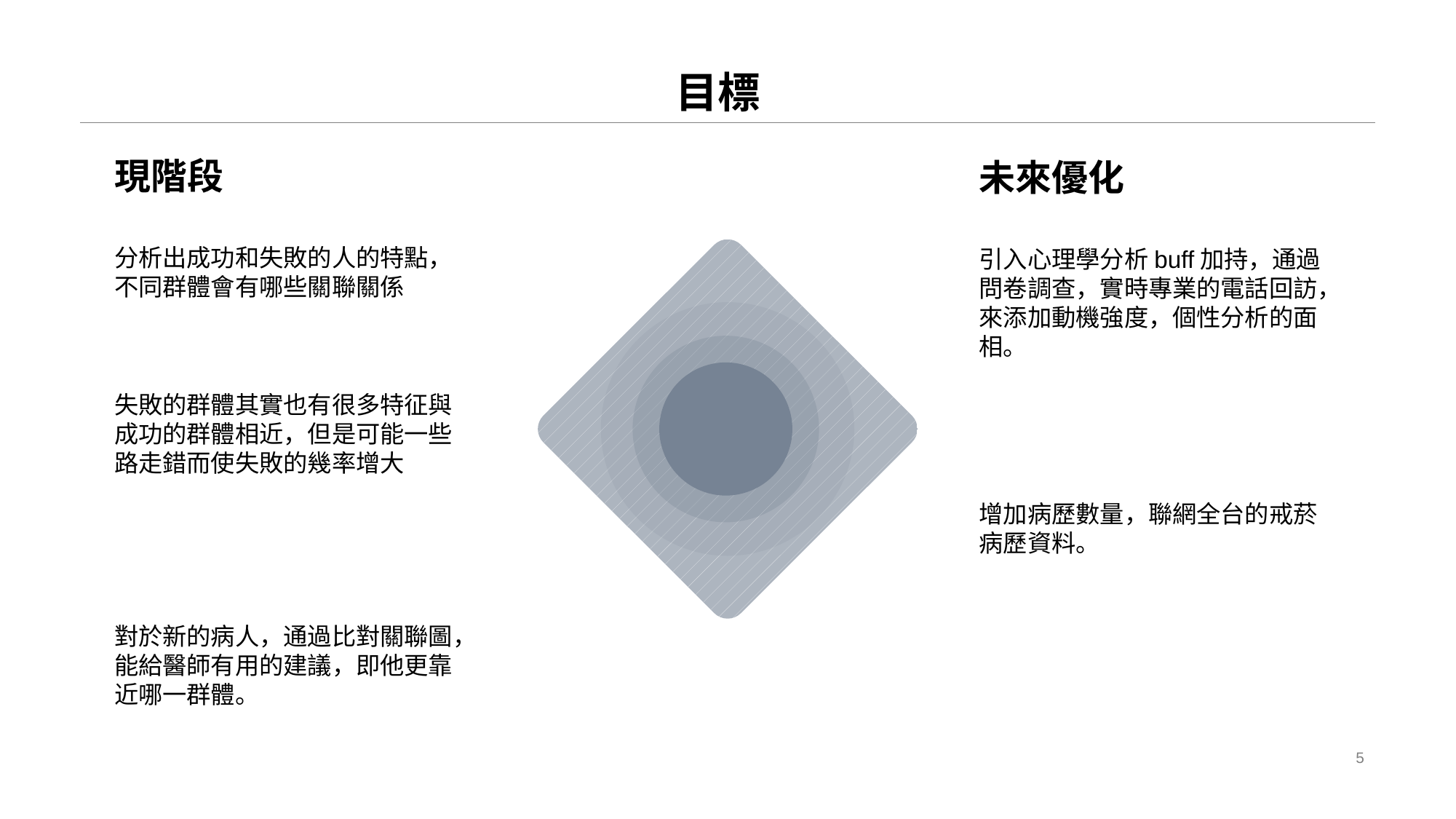

# 目標
現階段
未來優化
分析出成功和失敗的人的特點，不同群體會有哪些關聯關係

引入心理學分析buff加持，通過問卷調查，實時專業的電話回訪，來添加動機強度，個性分析的面相。
失敗的群體其實也有很多特征與成功的群體相近，但是可能一些路走錯而使失敗的幾率增大
增加病歷數量，聯網全台的戒菸病歷資料。
對於新的病人，通過比對關聯圖，能給醫師有用的建議，即他更靠近哪一群體。
5